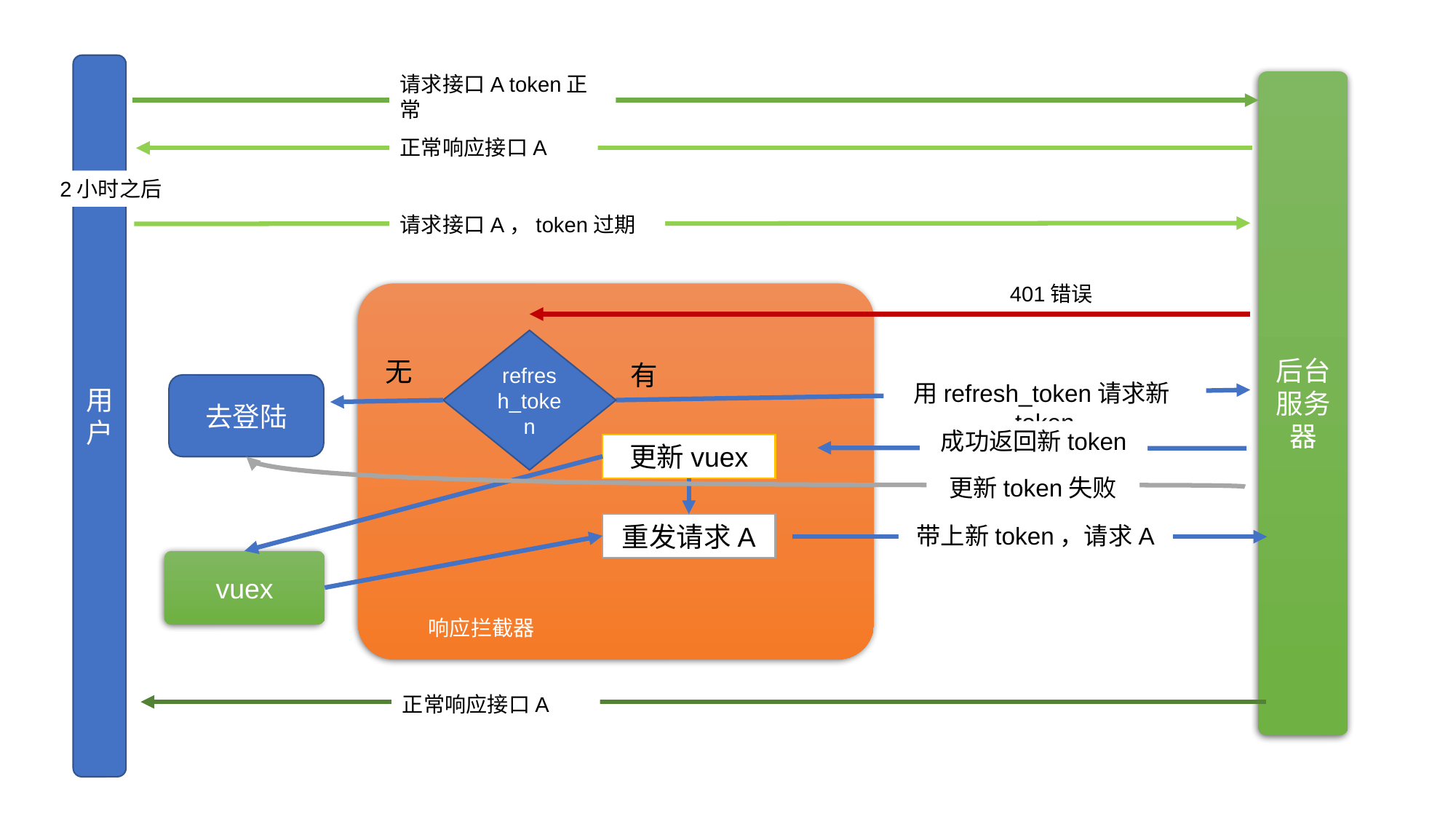

用户
请求接口A token正常
后台服务器
正常响应接口A
2小时之后
请求接口A，token过期
401错误

refresh_token
无
有
用refresh_token请求新token
去登陆
成功返回新token
更新vuex
更新token失败
重发请求A
带上新token，请求A
vuex
响应拦截器
正常响应接口A